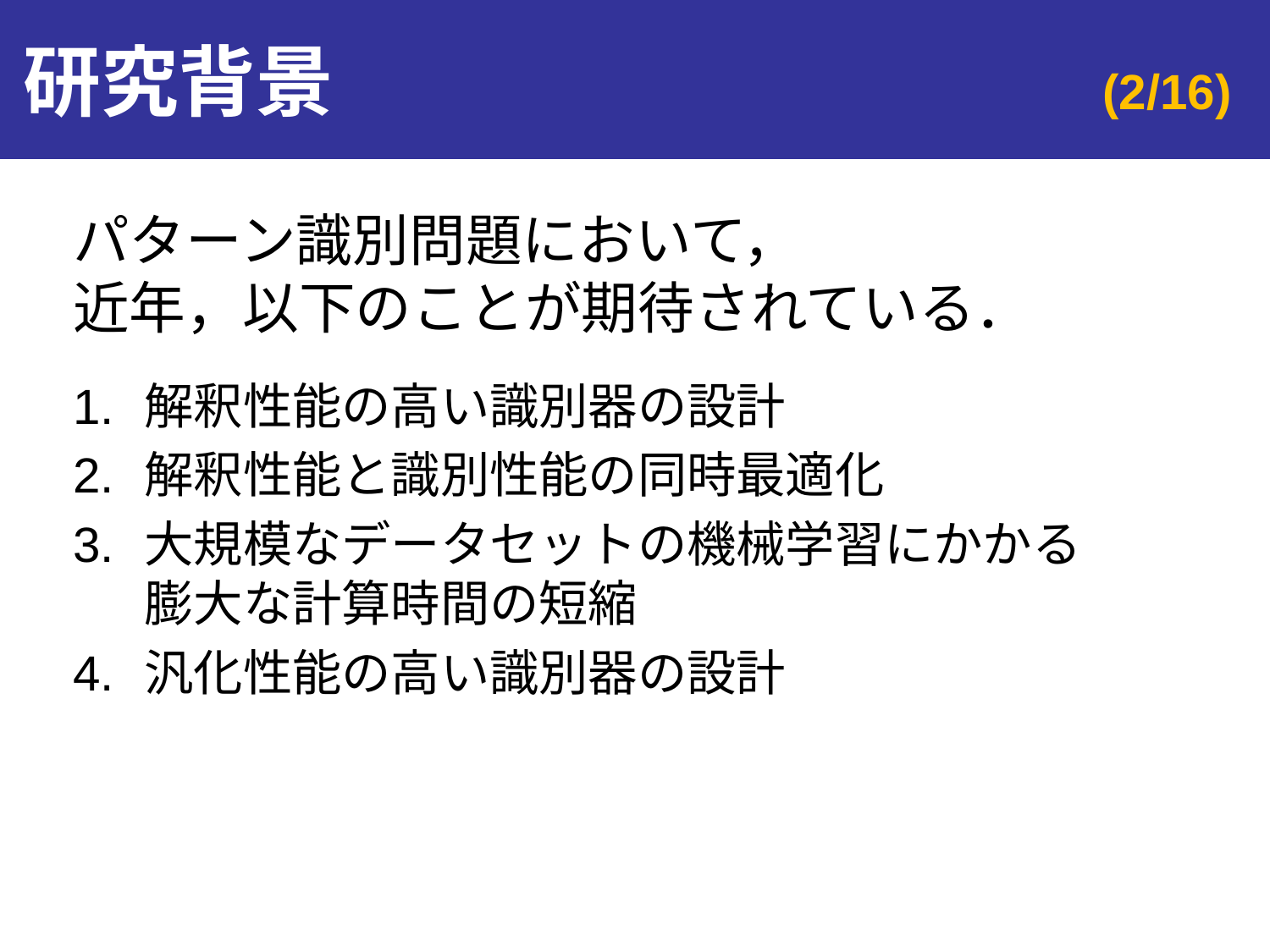

# 研究背景
パターン識別問題において，
近年，以下のことが期待されている．
解釈性能の高い識別器の設計
解釈性能と識別性能の同時最適化
大規模なデータセットの機械学習にかかる
膨大な計算時間の短縮
汎化性能の高い識別器の設計